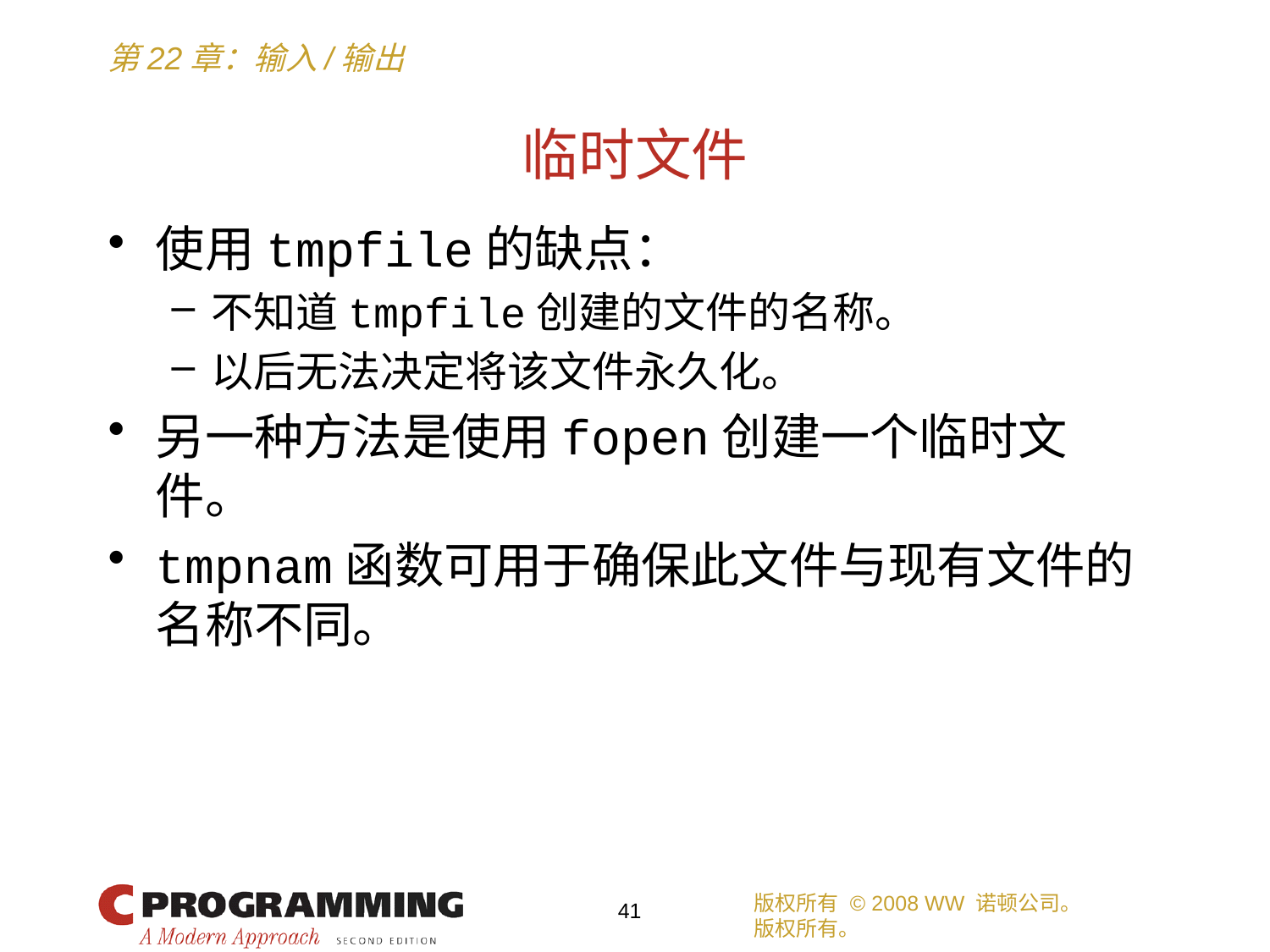

# 临时文件
使用tmpfile的缺点：
不知道tmpfile创建的文件的名称。
以后无法决定将该文件永久化。
另一种方法是使用fopen创建一个临时文件。
tmpnam函数可用于确保此文件与现有文件的名称不同。
版权所有 © 2008 WW 诺顿公司。
版权所有。
41